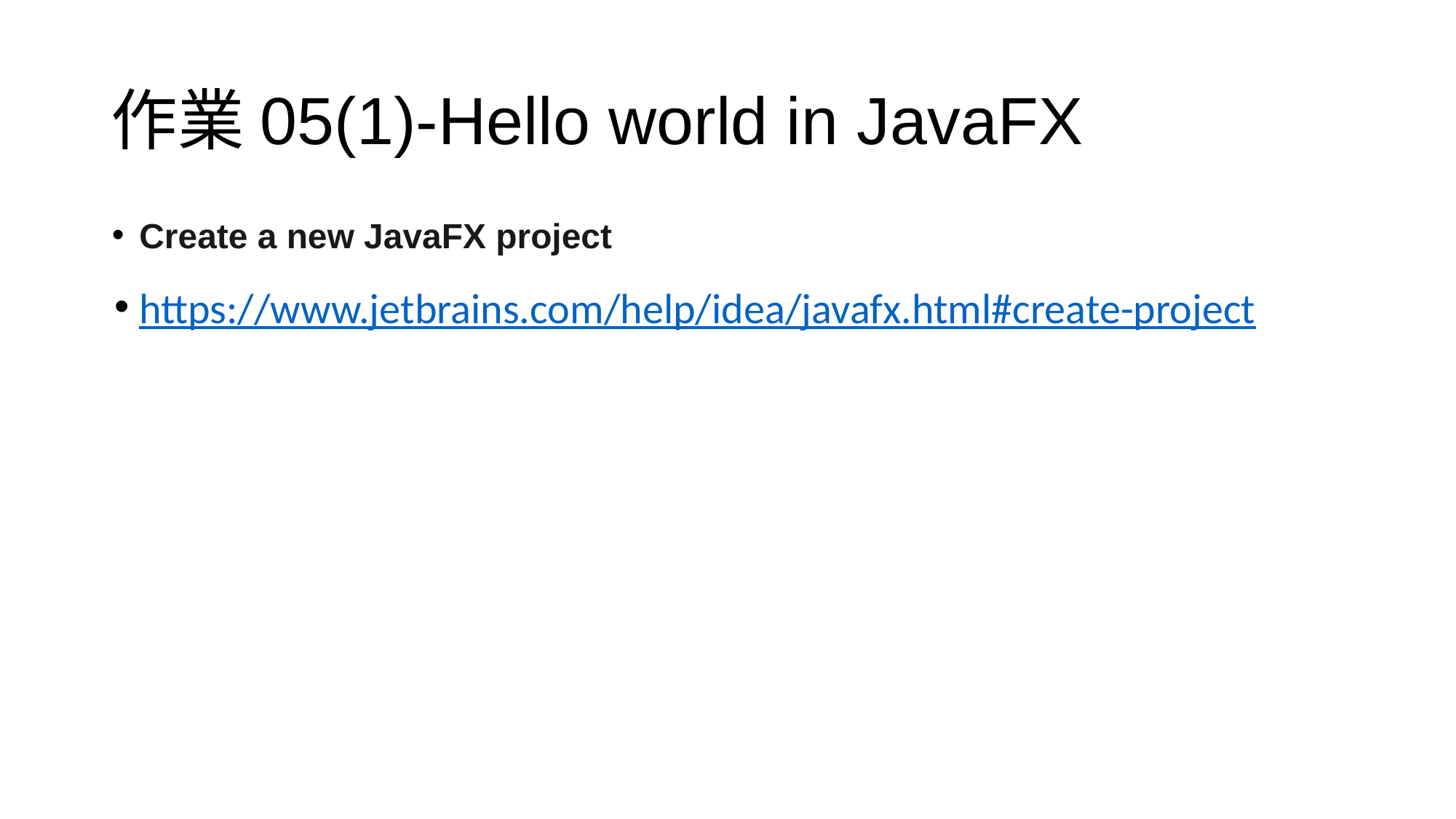

# 作業05(1)-Hello world in JavaFX
Create a new JavaFX project
https://www.jetbrains.com/help/idea/javafx.html#create-project